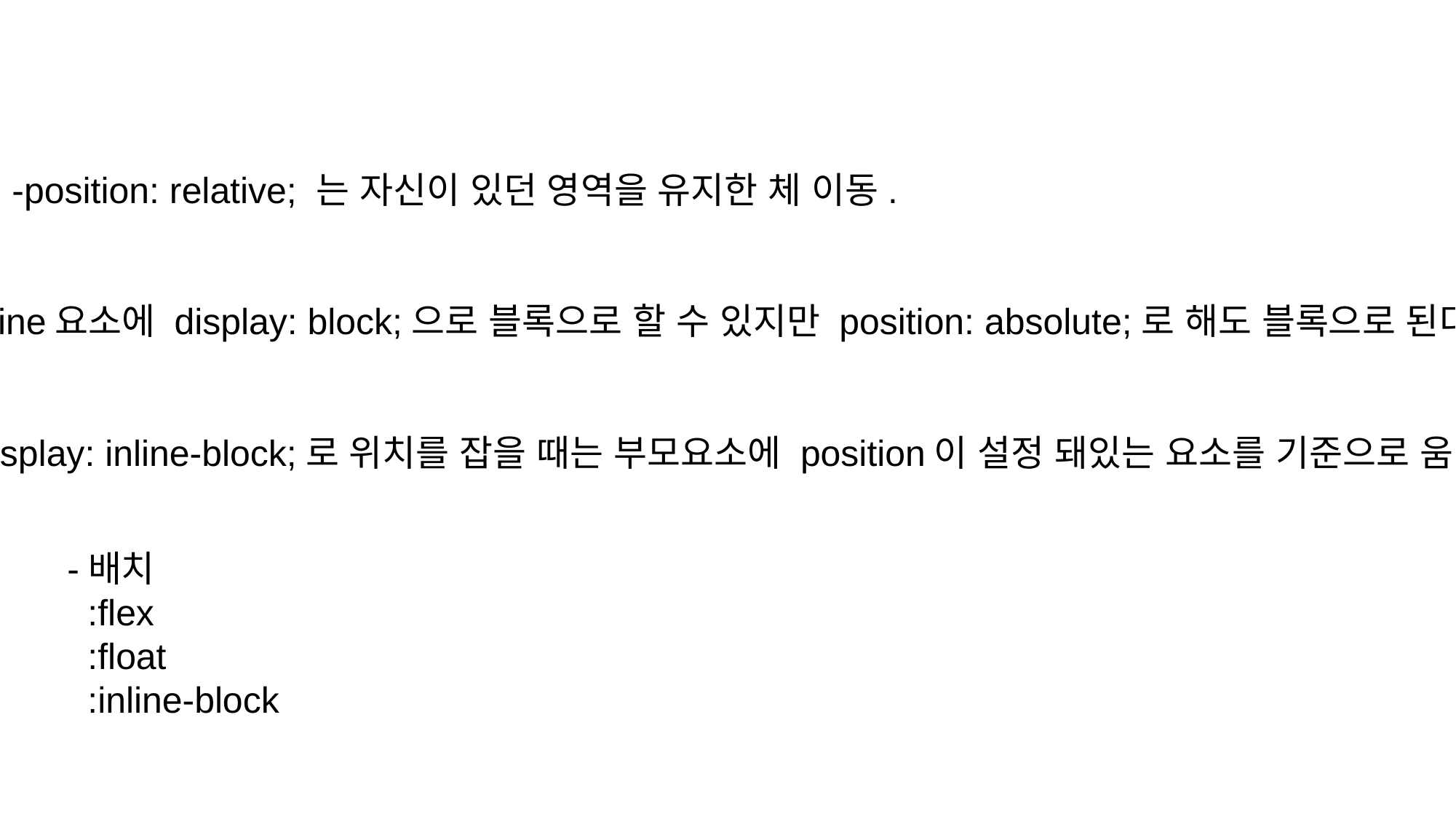

-position: relative; 는 자신이 있던 영역을 유지한 체 이동.
-inline요소에 display: block;으로 블록으로 할 수 있지만 position: absolute;로 해도 블록으로 된다.
-display: inline-block;로 위치를 잡을 때는 부모요소에 position이 설정 돼있는 요소를 기준으로 움직임
-배치
  :flex
  :float
  :inline-block